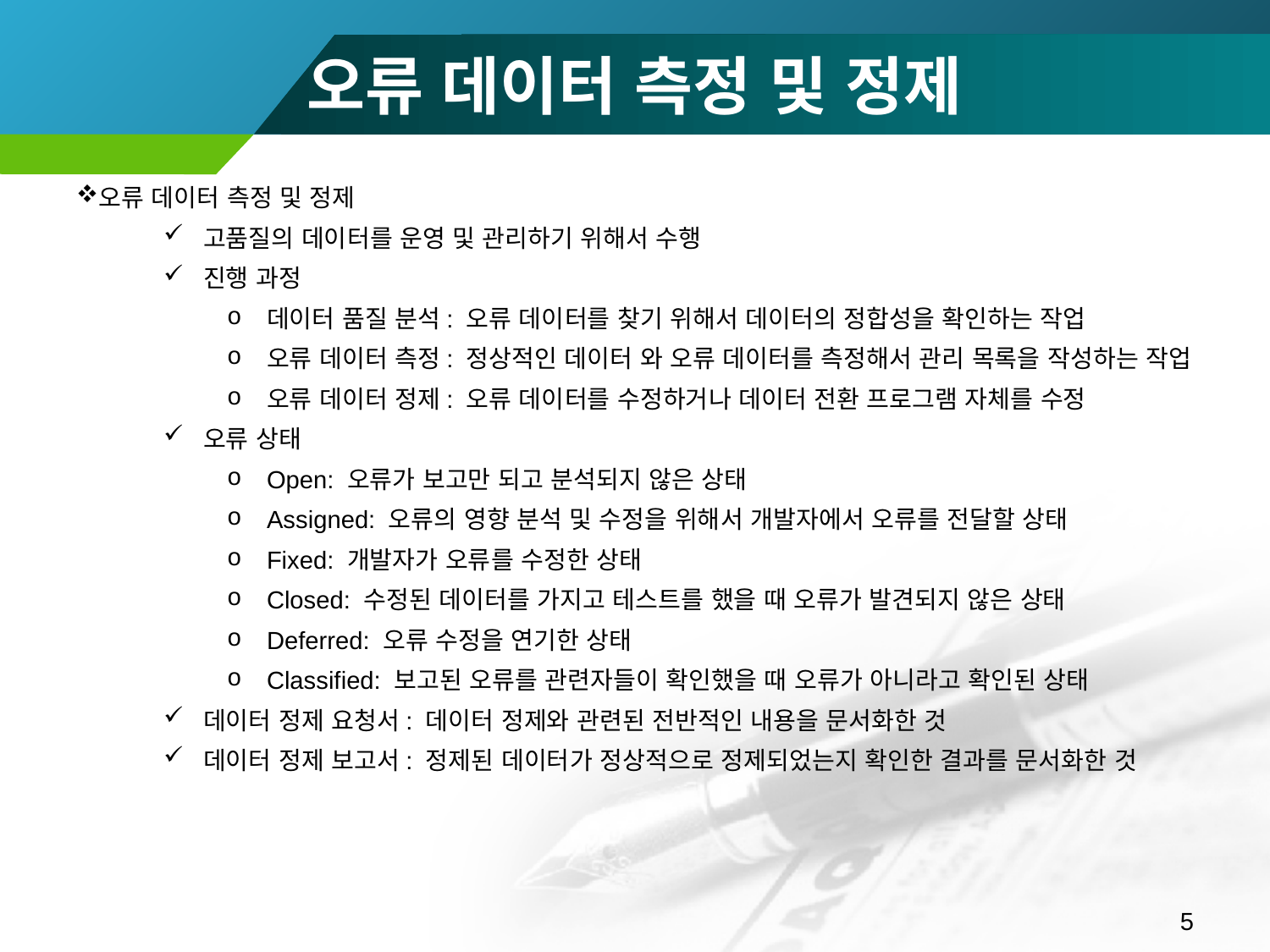

# 오류 데이터 측정 및 정제
오류 데이터 측정 및 정제
고품질의 데이터를 운영 및 관리하기 위해서 수행
진행 과정
데이터 품질 분석: 오류 데이터를 찾기 위해서 데이터의 정합성을 확인하는 작업
오류 데이터 측정: 정상적인 데이터 와 오류 데이터를 측정해서 관리 목록을 작성하는 작업
오류 데이터 정제: 오류 데이터를 수정하거나 데이터 전환 프로그램 자체를 수정
오류 상태
Open: 오류가 보고만 되고 분석되지 않은 상태
Assigned: 오류의 영향 분석 및 수정을 위해서 개발자에서 오류를 전달할 상태
Fixed: 개발자가 오류를 수정한 상태
Closed: 수정된 데이터를 가지고 테스트를 했을 때 오류가 발견되지 않은 상태
Deferred: 오류 수정을 연기한 상태
Classified: 보고된 오류를 관련자들이 확인했을 때 오류가 아니라고 확인된 상태
데이터 정제 요청서: 데이터 정제와 관련된 전반적인 내용을 문서화한 것
데이터 정제 보고서: 정제된 데이터가 정상적으로 정제되었는지 확인한 결과를 문서화한 것

5